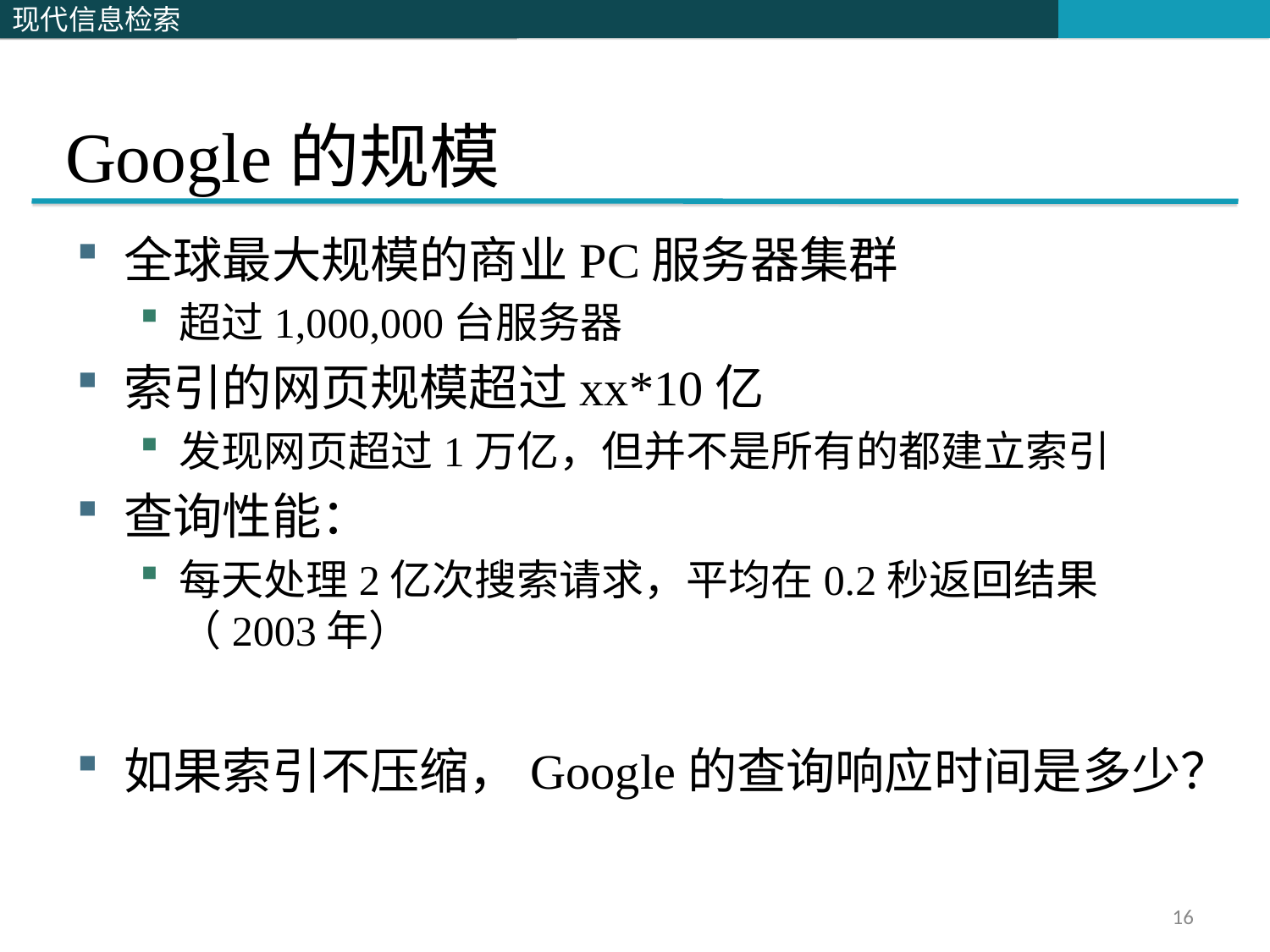

# Google的规模
全球最大规模的商业PC服务器集群
超过1,000,000台服务器
索引的网页规模超过xx*10亿
发现网页超过1万亿，但并不是所有的都建立索引
查询性能：
每天处理2亿次搜索请求，平均在0.2秒返回结果（2003年）

如果索引不压缩，Google的查询响应时间是多少？

16